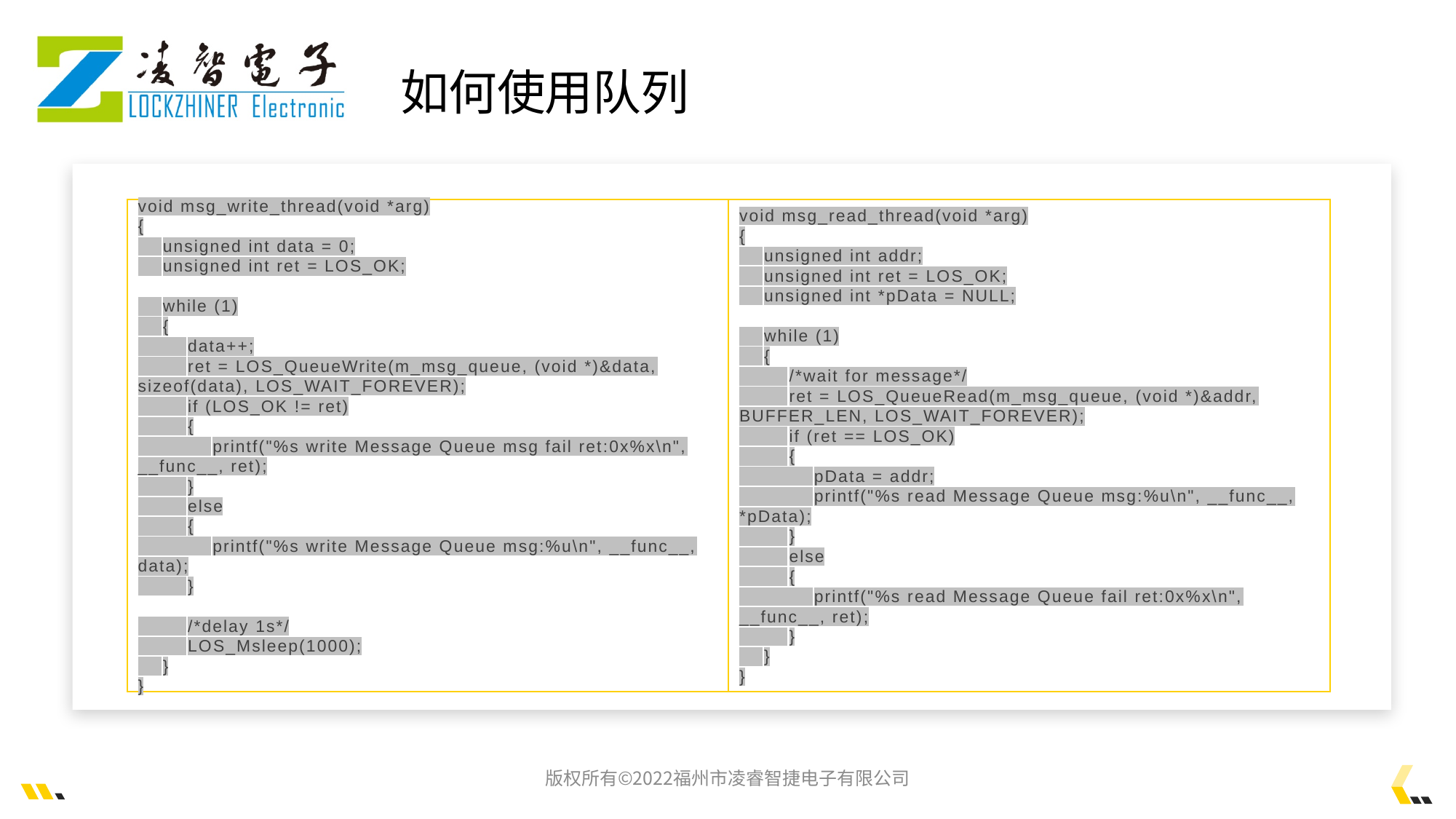

如何使用队列

void msg_write_thread(void *arg)
{
    unsigned int data = 0;
    unsigned int ret = LOS_OK;
    while (1)
    {
        data++;
        ret = LOS_QueueWrite(m_msg_queue, (void *)&data, sizeof(data), LOS_WAIT_FOREVER);
        if (LOS_OK != ret)
        {
            printf("%s write Message Queue msg fail ret:0x%x\n", __func__, ret);
        }
        else
        {
            printf("%s write Message Queue msg:%u\n", __func__, data);
        }
        /*delay 1s*/
        LOS_Msleep(1000);
    }
}
void msg_read_thread(void *arg)
{
    unsigned int addr;
    unsigned int ret = LOS_OK;
    unsigned int *pData = NULL;
    while (1)
    {
        /*wait for message*/
        ret = LOS_QueueRead(m_msg_queue, (void *)&addr, BUFFER_LEN, LOS_WAIT_FOREVER);
        if (ret == LOS_OK)
        {
            pData = addr;
            printf("%s read Message Queue msg:%u\n", __func__, *pData);
        }
        else
        {
            printf("%s read Message Queue fail ret:0x%x\n", __func__, ret);
        }
    }
}
版权所有©2022福州市凌睿智捷电子有限公司
14